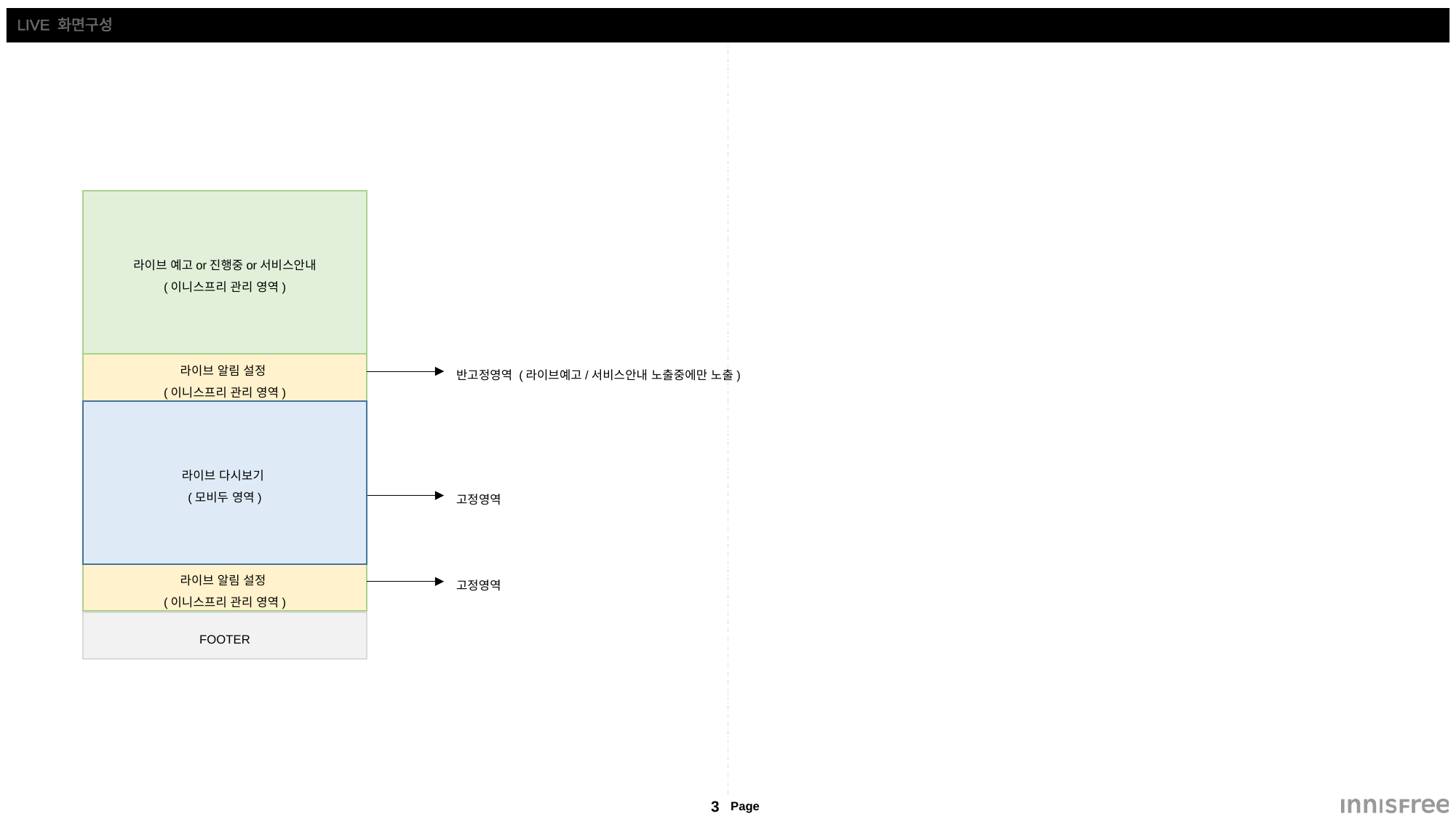

# LIVE 화면구성
라이브 예고or진행중or서비스안내
(이니스프리 관리 영역)
반고정영역 (라이브예고/서비스안내 노출중에만 노출)
라이브 알림 설정
(이니스프리 관리 영역)
라이브 다시보기
(모비두 영역)
고정영역
고정영역
라이브 알림 설정
(이니스프리 관리 영역)
FOOTER